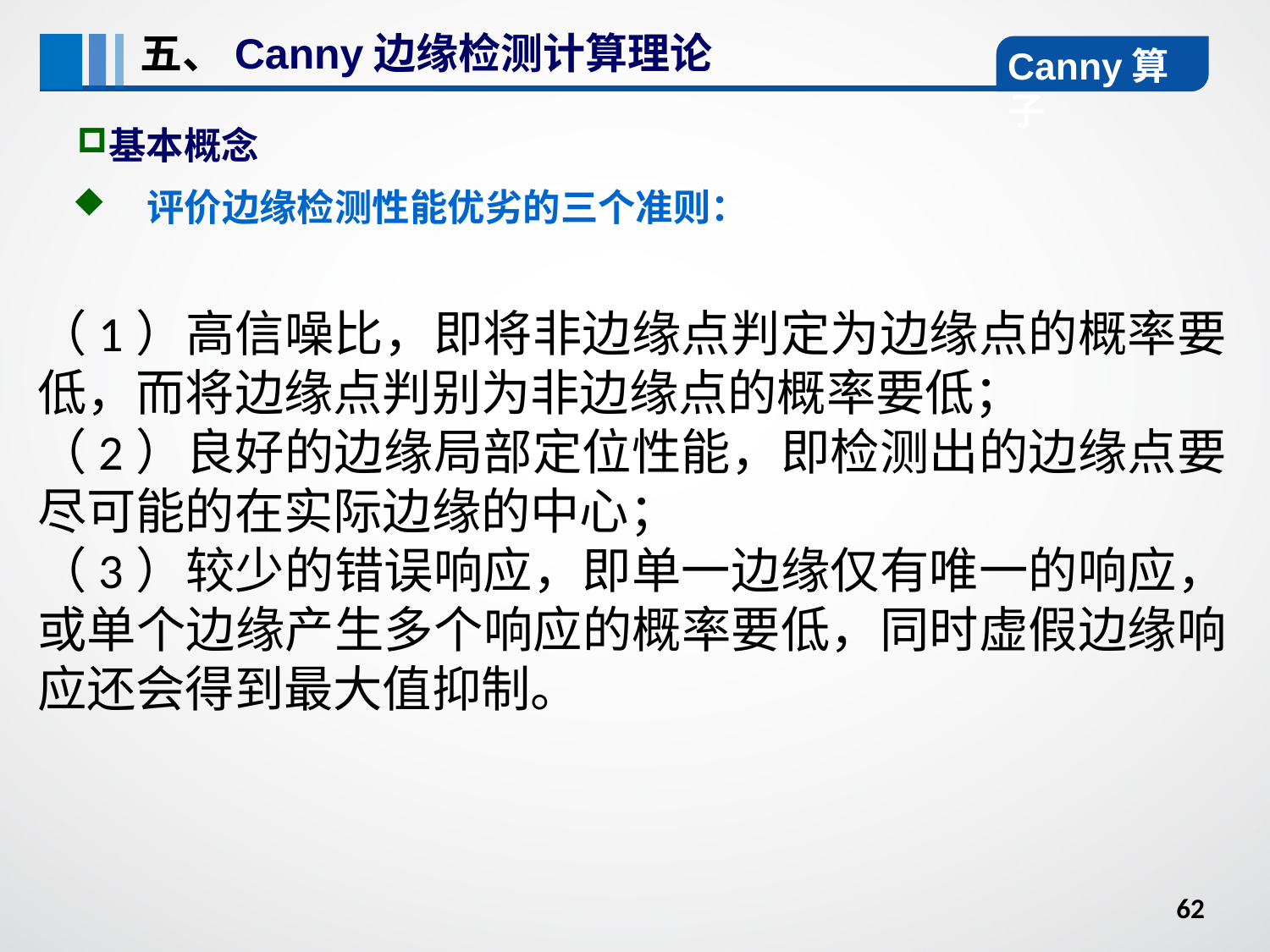

五、Canny边缘检测计算理论
Canny算子
基本概念
评价边缘检测性能优劣的三个准则：
（1）高信噪比，即将非边缘点判定为边缘点的概率要低，而将边缘点判别为非边缘点的概率要低；
（2）良好的边缘局部定位性能，即检测出的边缘点要尽可能的在实际边缘的中心；
（3）较少的错误响应，即单一边缘仅有唯一的响应，或单个边缘产生多个响应的概率要低，同时虚假边缘响应还会得到最大值抑制。

62